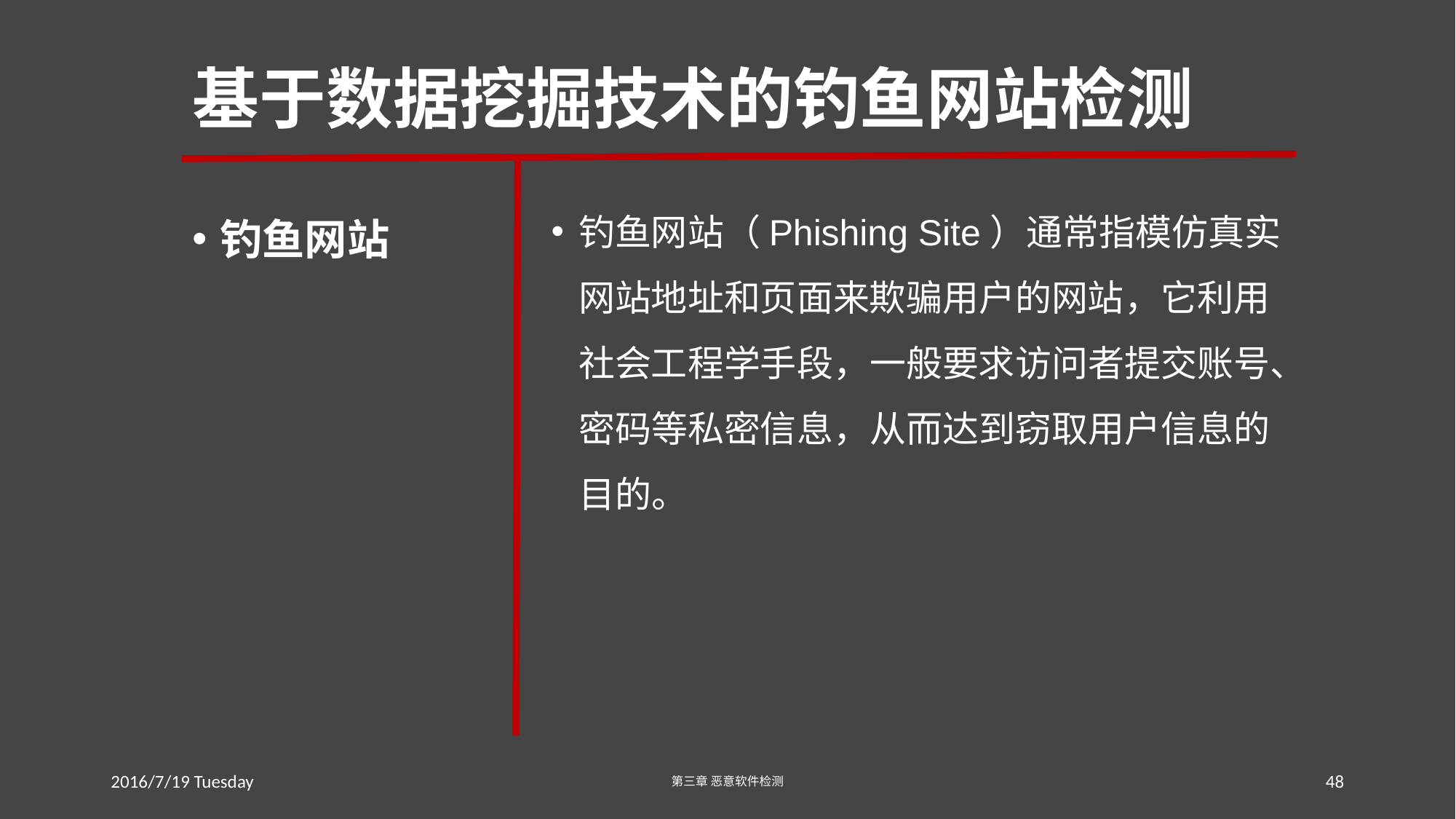

# 基于数据挖掘技术的钓鱼网站检测
钓鱼网站
钓鱼网站（Phishing Site）通常指模仿真实网站地址和页面来欺骗用户的网站，它利用社会工程学手段，一般要求访问者提交账号、密码等私密信息，从而达到窃取用户信息的目的。
2016/7/19 Tuesday
第三章 恶意软件检测
48